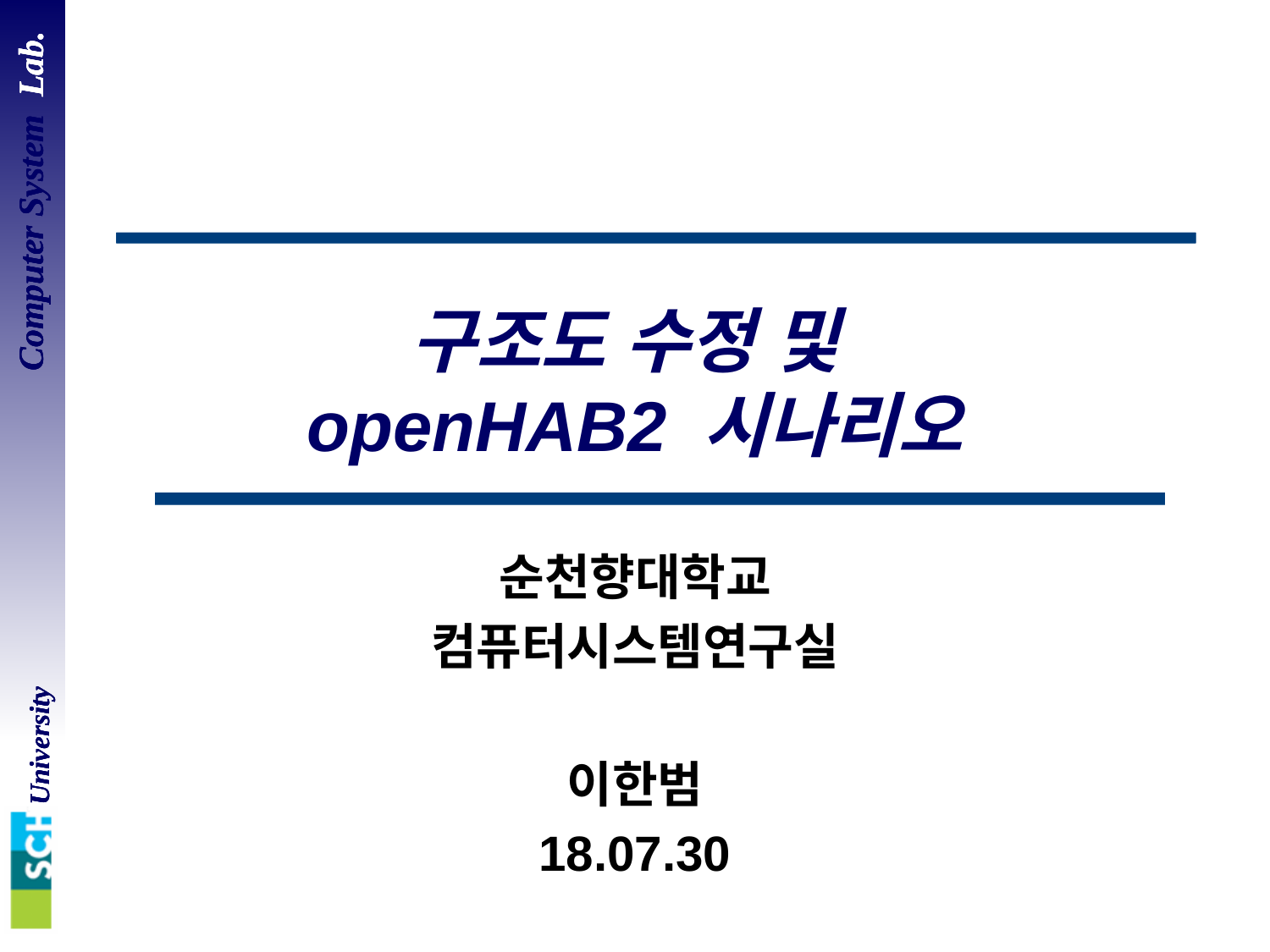

# 구조도 수정 및 openHAB2 시나리오
순천향대학교
컴퓨터시스템연구실

이한범
18.07.30